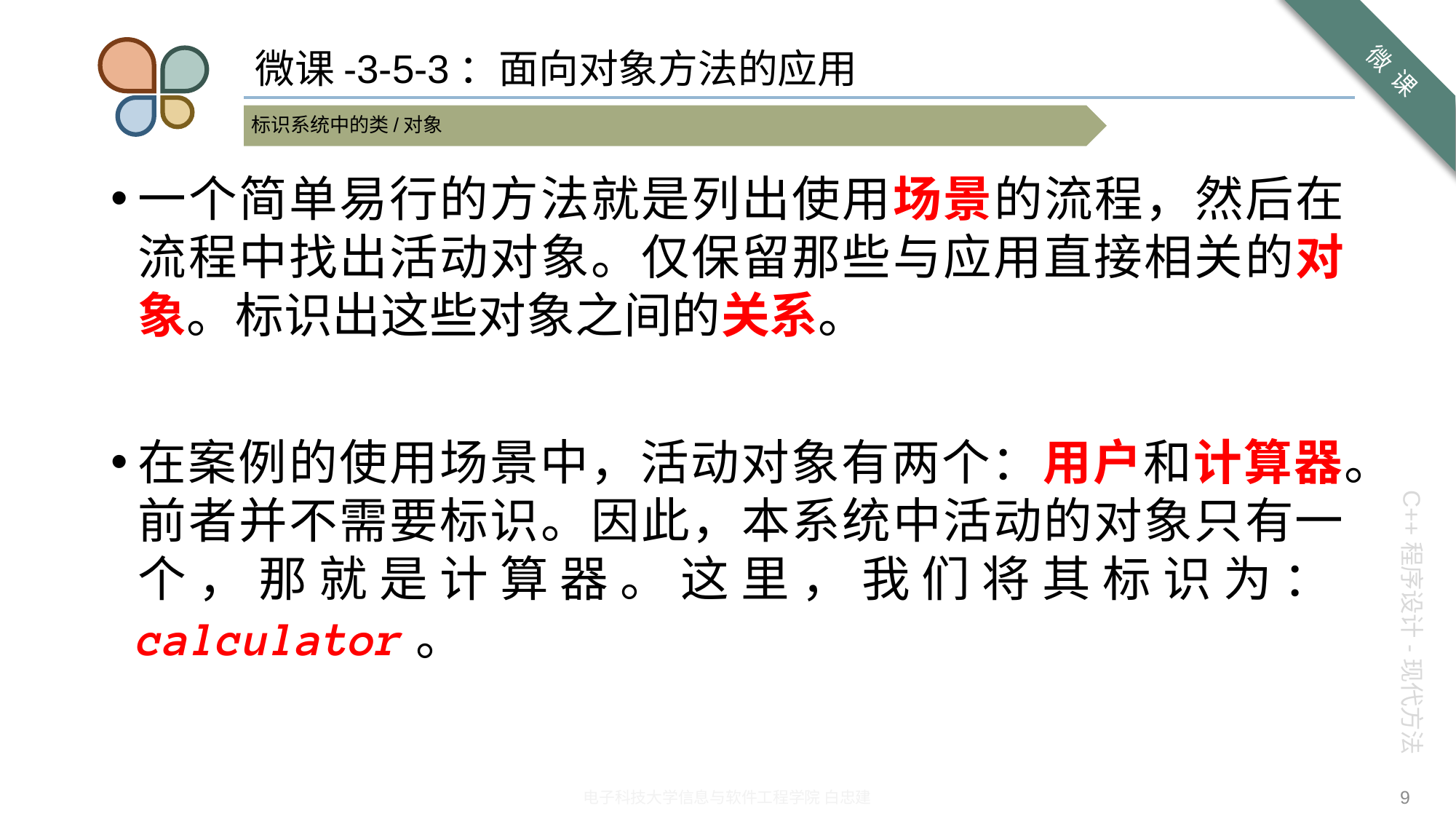

# 微课-3-5-3：面向对象方法的应用
标识系统中的类/对象
一个简单易行的方法就是列出使用场景的流程，然后在流程中找出活动对象。仅保留那些与应用直接相关的对象。标识出这些对象之间的关系。

在案例的使用场景中，活动对象有两个：用户和计算器。前者并不需要标识。因此，本系统中活动的对象只有一个，那就是计算器。这里，我们将其标识为：calculator。

9